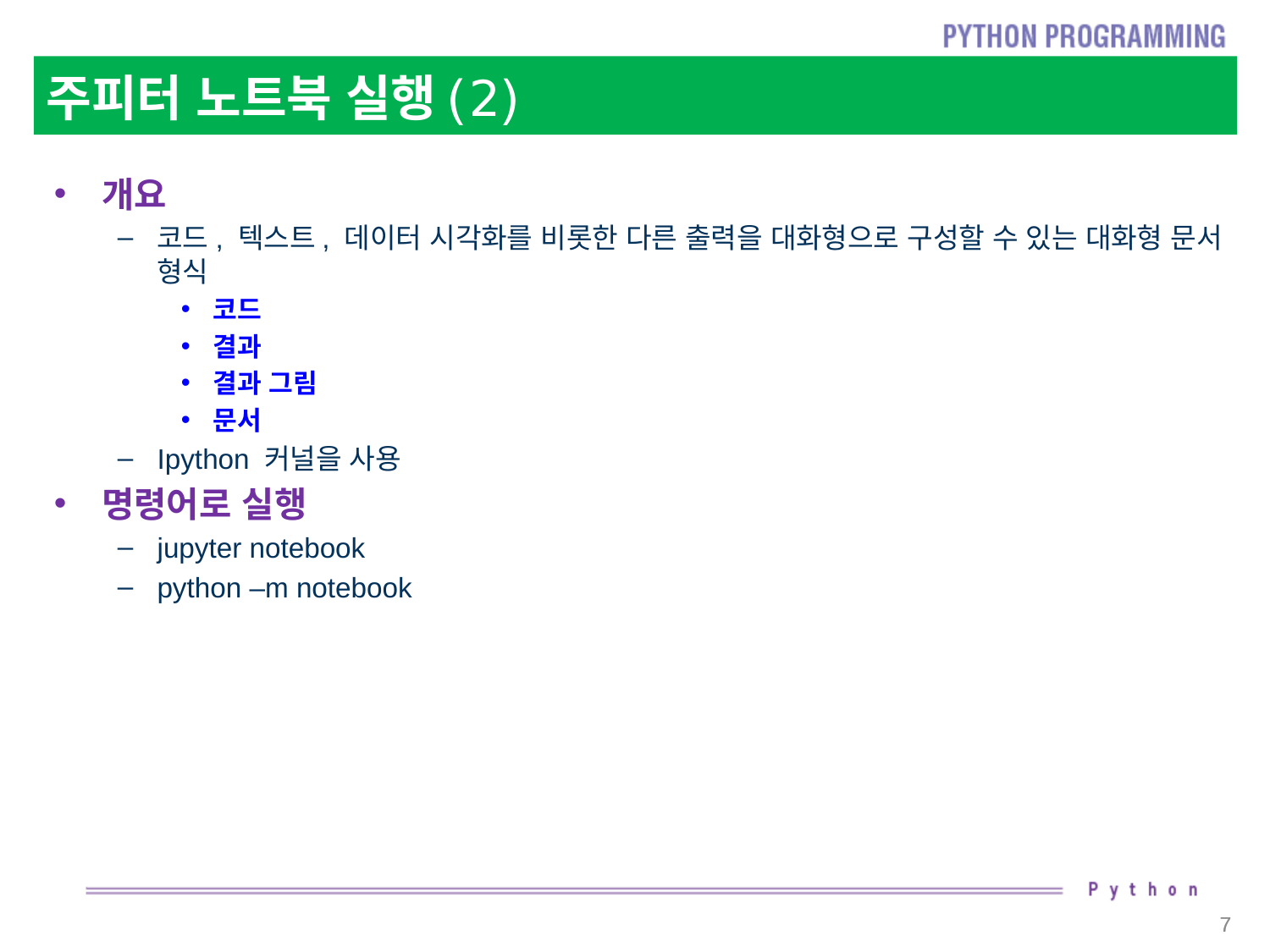

# 주피터 노트북 실행(2)
개요
코드, 텍스트, 데이터 시각화를 비롯한 다른 출력을 대화형으로 구성할 수 있는 대화형 문서 형식
코드
결과
결과 그림
문서
Ipython 커널을 사용
명령어로 실행
jupyter notebook
python –m notebook

7